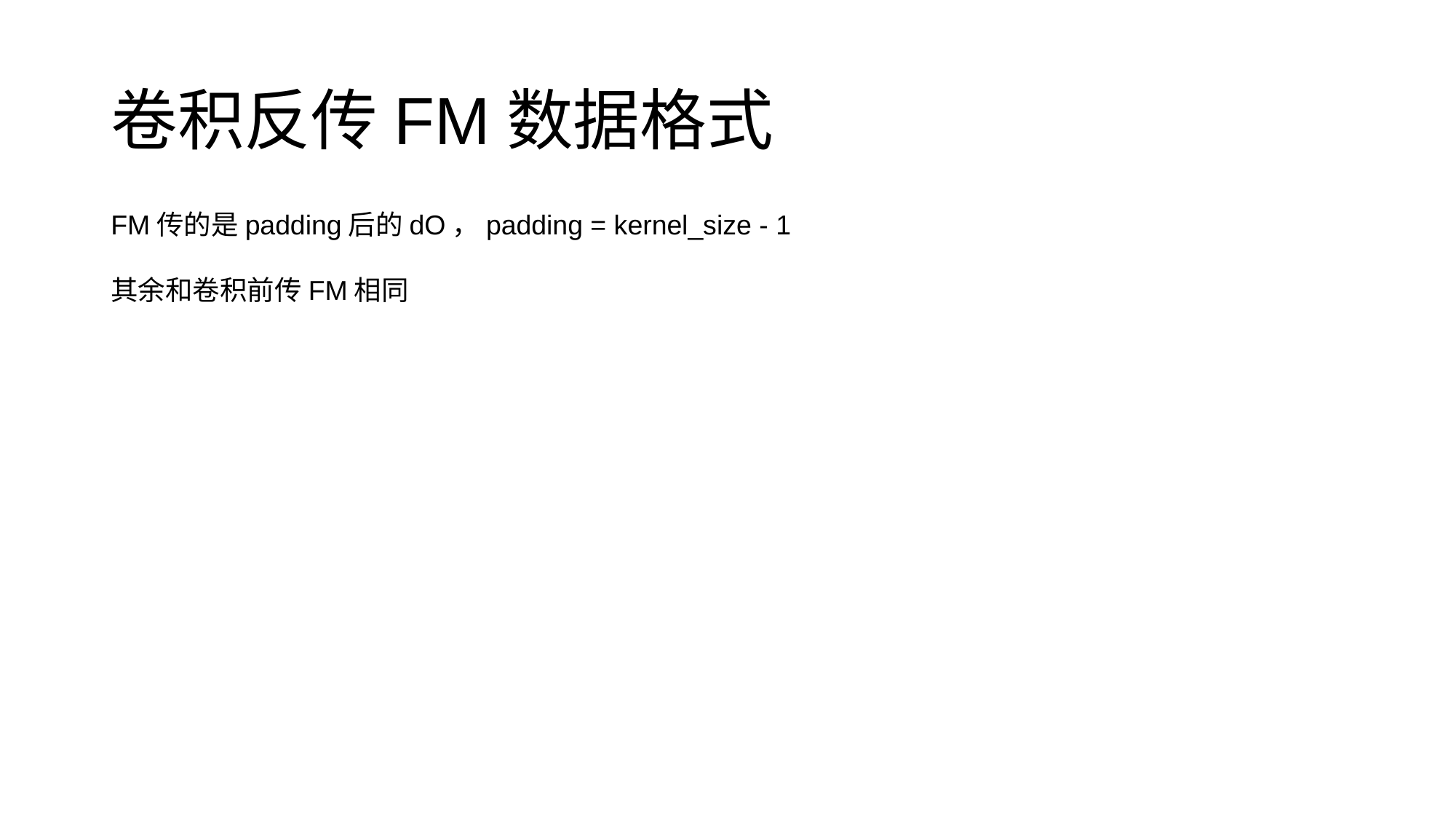

# 卷积反传FM数据格式
FM传的是padding后的dO，padding = kernel_size - 1

其余和卷积前传FM相同